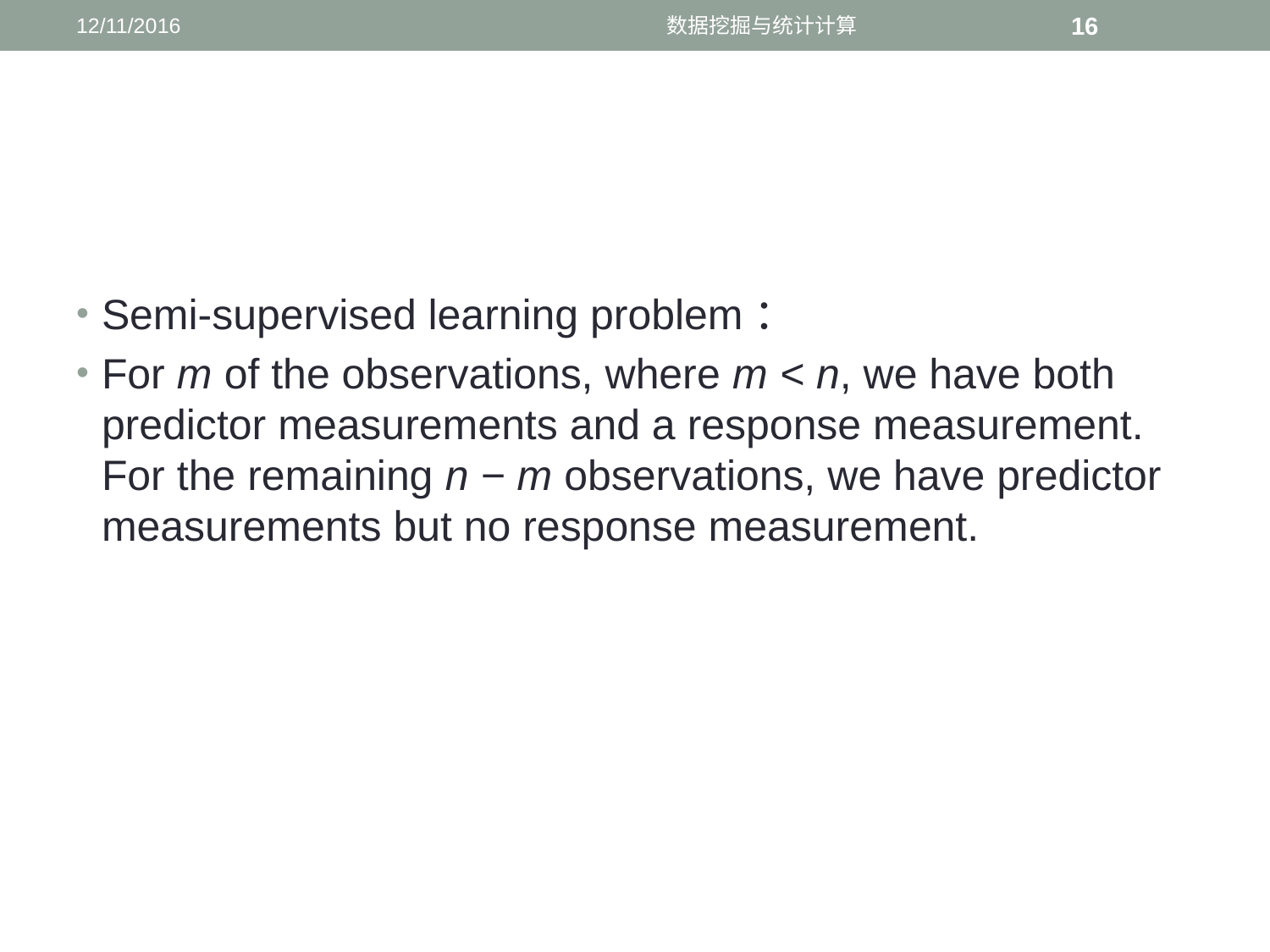

12/11/2016
数据挖掘与统计计算
16
#

Semi-supervised learning problem：
For m of the observations, where m < n, we have both predictor measurements and a response measurement. For the remaining n − m observations, we have predictor
measurements but no response measurement.